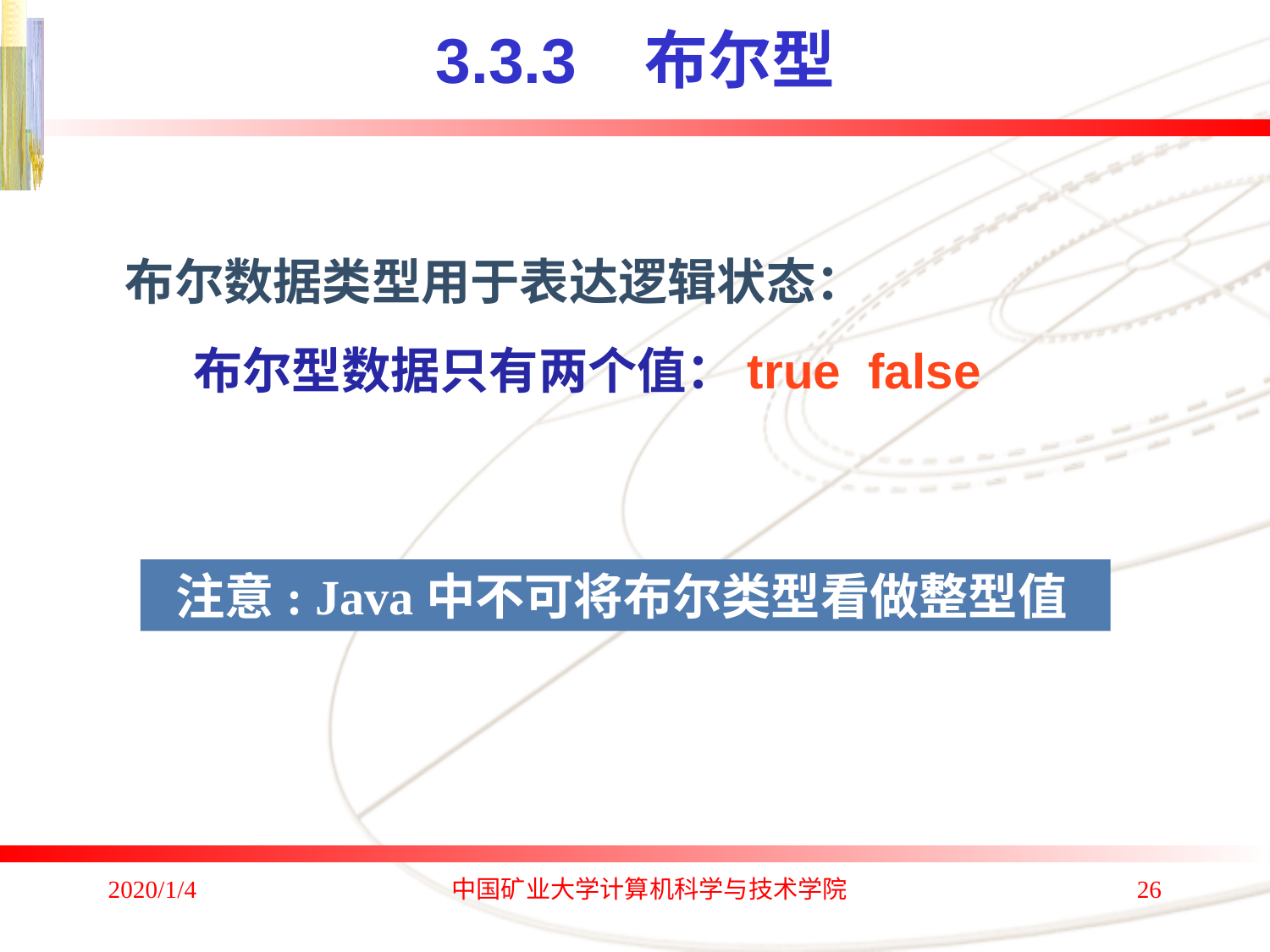

# 3.3.3   布尔型
布尔数据类型用于表达逻辑状态：
     布尔型数据只有两个值：true  false

 注意: Java中不可将布尔类型看做整型值
2020/1/4
中国矿业大学计算机科学与技术学院
26